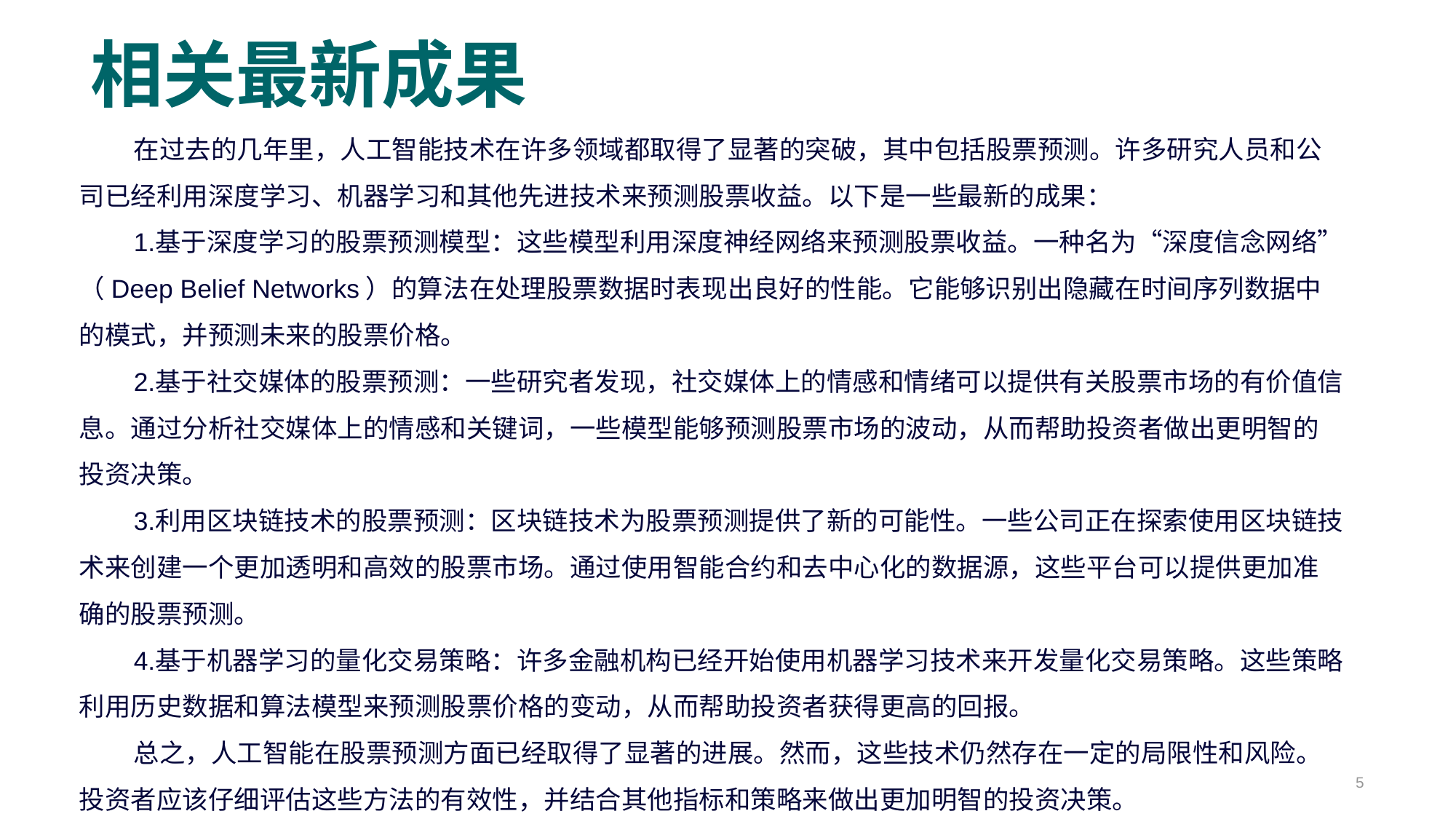

# 相关最新成果
在过去的几年里，人工智能技术在许多领域都取得了显著的突破，其中包括股票预测。许多研究人员和公司已经利用深度学习、机器学习和其他先进技术来预测股票收益。以下是一些最新的成果：
基于深度学习的股票预测模型：这些模型利用深度神经网络来预测股票收益。一种名为“深度信念网络”（Deep Belief Networks）的算法在处理股票数据时表现出良好的性能。它能够识别出隐藏在时间序列数据中的模式，并预测未来的股票价格。
基于社交媒体的股票预测：一些研究者发现，社交媒体上的情感和情绪可以提供有关股票市场的有价值信息。通过分析社交媒体上的情感和关键词，一些模型能够预测股票市场的波动，从而帮助投资者做出更明智的投资决策。
利用区块链技术的股票预测：区块链技术为股票预测提供了新的可能性。一些公司正在探索使用区块链技术来创建一个更加透明和高效的股票市场。通过使用智能合约和去中心化的数据源，这些平台可以提供更加准确的股票预测。
基于机器学习的量化交易策略：许多金融机构已经开始使用机器学习技术来开发量化交易策略。这些策略利用历史数据和算法模型来预测股票价格的变动，从而帮助投资者获得更高的回报。
总之，人工智能在股票预测方面已经取得了显著的进展。然而，这些技术仍然存在一定的局限性和风险。投资者应该仔细评估这些方法的有效性，并结合其他指标和策略来做出更加明智的投资决策。
5